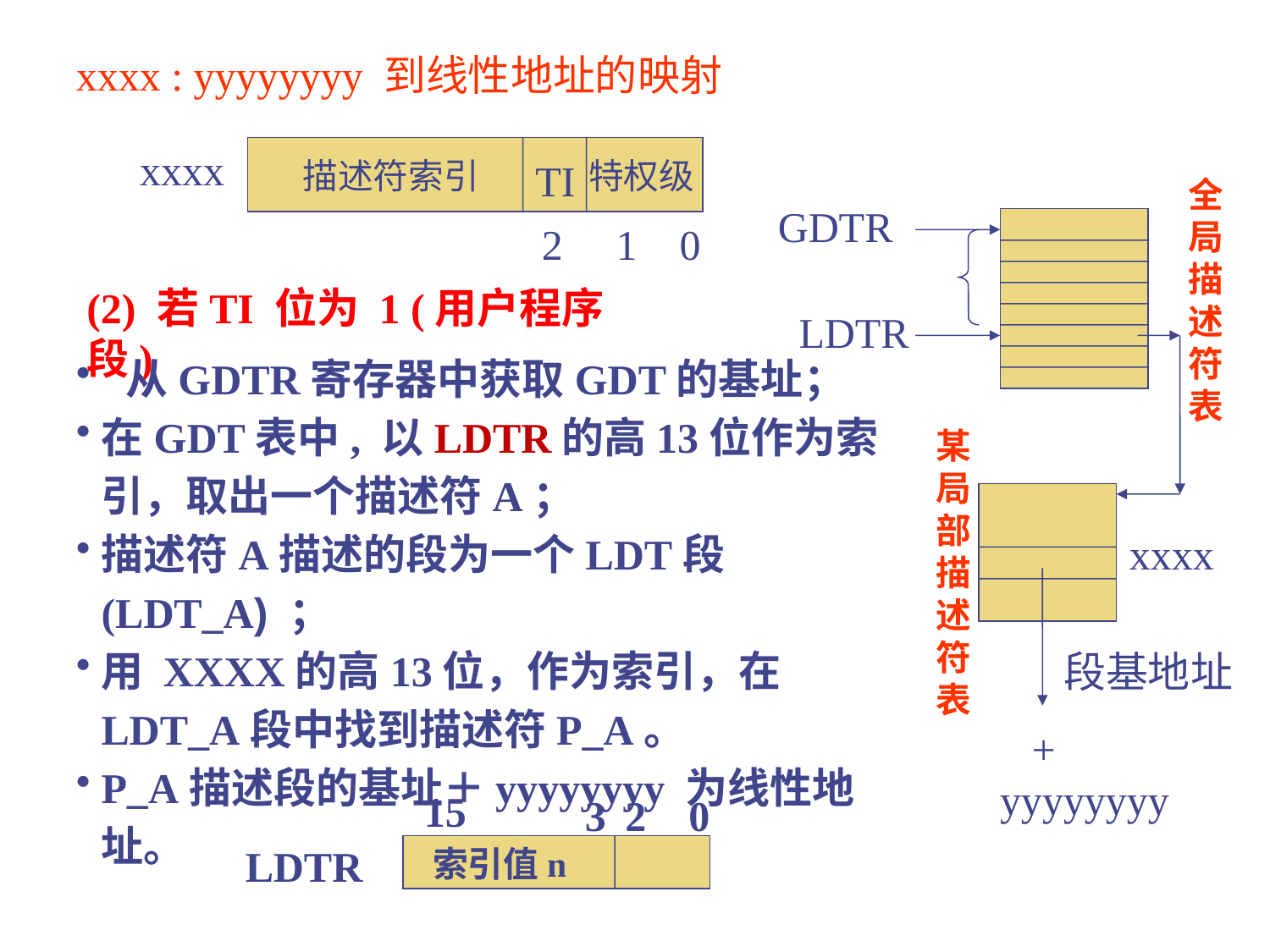

xxxx : yyyyyyyy 到线性地址的映射
xxxx

描述符索引
TI
特权级
2
1    0
全局描述符表
GDTR

LDTR

某局部描述符表

xxxx

段基地址
   +
yyyyyyyy
(2) 若TI 位为 1 (用户程序段)
 从GDTR寄存器中获取GDT的基址；
在GDT表中, 以LDTR的高13位作为索引，取出一个描述符A；
描述符A描述的段为一个LDT段(LDT_A) ；
用 XXXX的高13位，作为索引，在LDT_A段中找到描述符P_A。
P_A描述段的基址＋yyyyyyyy 为线性地址。
15
3
2    0
LDTR

索引值n